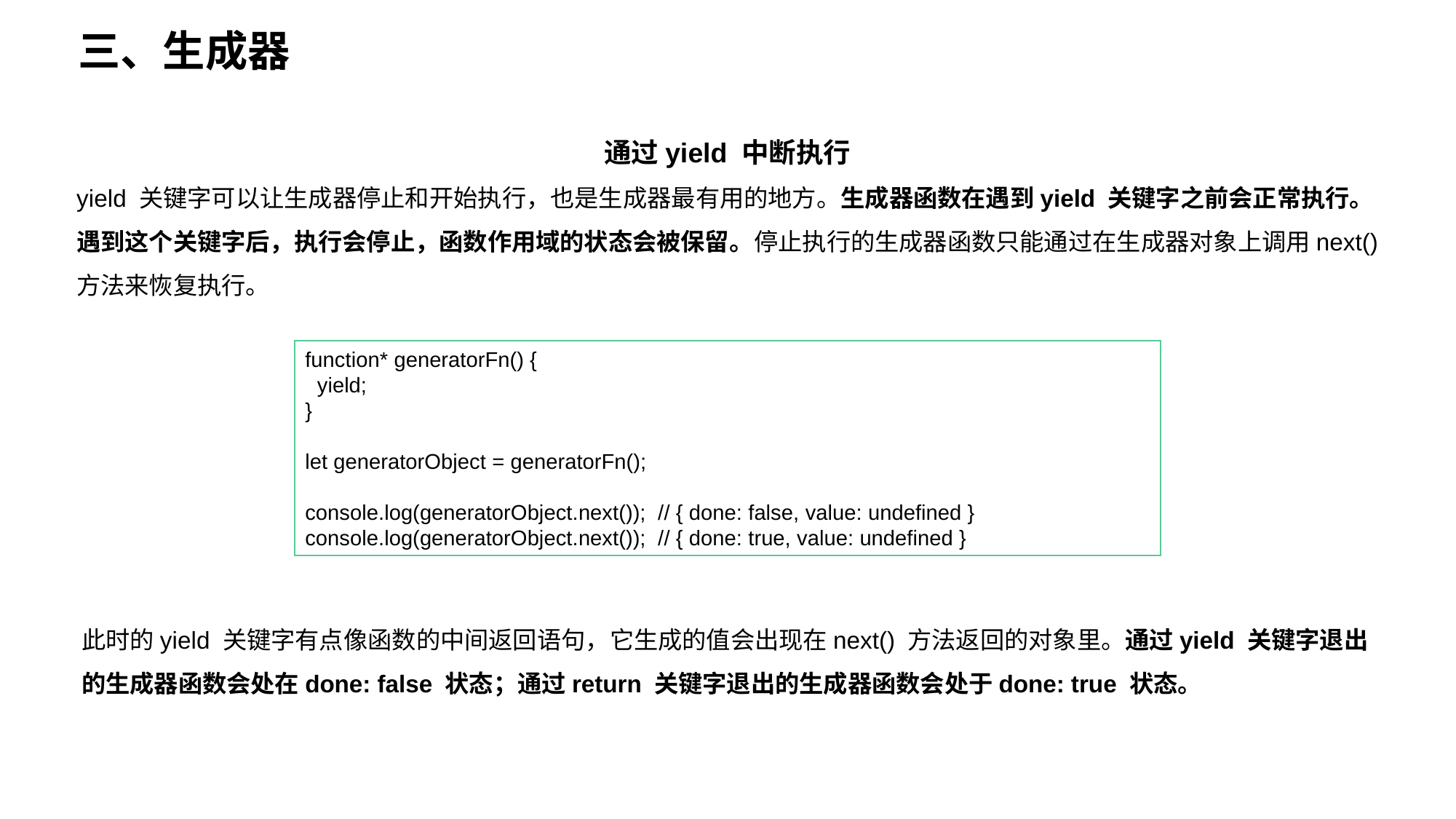

三、生成器
通过yield 中断执行
yield 关键字可以让生成器停止和开始执行，也是生成器最有用的地方。生成器函数在遇到yield 关键字之前会正常执行。遇到这个关键字后，执行会停止，函数作用域的状态会被保留。停止执行的生成器函数只能通过在生成器对象上调用next() 方法来恢复执行。
function* generatorFn() {
  yield;
}

let generatorObject = generatorFn();

console.log(generatorObject.next());  // { done: false, value: undefined }
console.log(generatorObject.next());  // { done: true, value: undefined }
此时的yield 关键字有点像函数的中间返回语句，它生成的值会出现在next() 方法返回的对象里。通过yield 关键字退出的生成器函数会处在done: false 状态；通过return 关键字退出的生成器函数会处于done: true 状态。